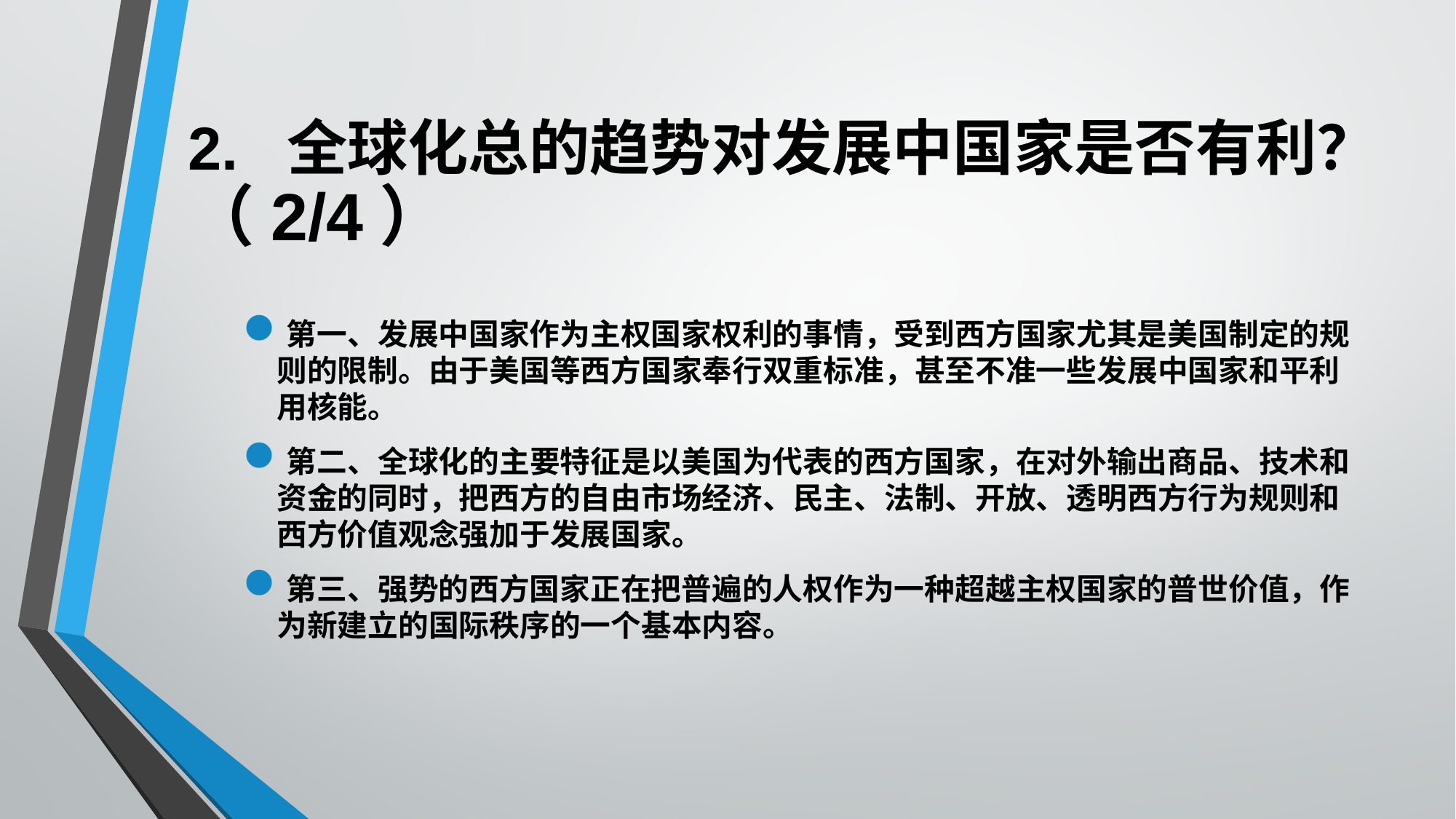

# 2.  全球化总的趋势对发展中国家是否有利？（2/4）
第一、发展中国家作为主权国家权利的事情，受到西方国家尤其是美国制定的规则的限制。由于美国等西方国家奉行双重标准，甚至不准一些发展中国家和平利用核能。
第二、全球化的主要特征是以美国为代表的西方国家，在对外输出商品、技术和资金的同时，把西方的自由市场经济、民主、法制、开放、透明西方行为规则和西方价值观念强加于发展国家。
第三、强势的西方国家正在把普遍的人权作为一种超越主权国家的普世价值，作为新建立的国际秩序的一个基本内容。